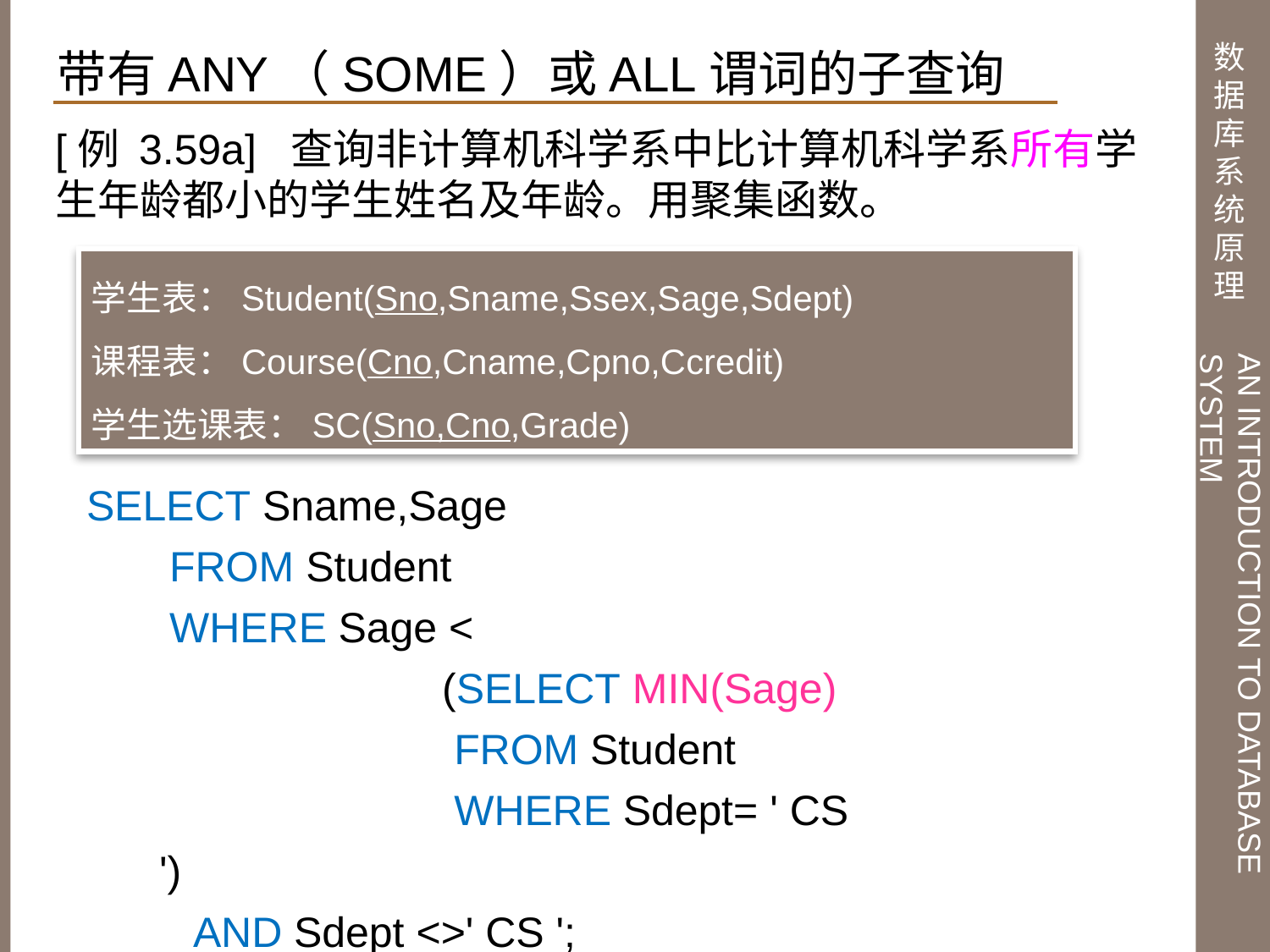

带有ANY（SOME）或ALL谓词的子查询
[例 3.59a]  查询非计算机科学系中比计算机科学系所有学生年龄都小的学生姓名及年龄。用聚集函数。

学生表：Student(Sno,Sname,Ssex,Sage,Sdept)
课程表：Course(Cno,Cname,Cpno,Ccredit)
学生选课表：SC(Sno,Cno,Grade)
 SELECT Sname,Sage
        FROM Student
        WHERE Sage <
                               (SELECT MIN(Sage)
                                FROM Student
                                WHERE Sdept= ' CS ')
          AND Sdept <>' CS ';